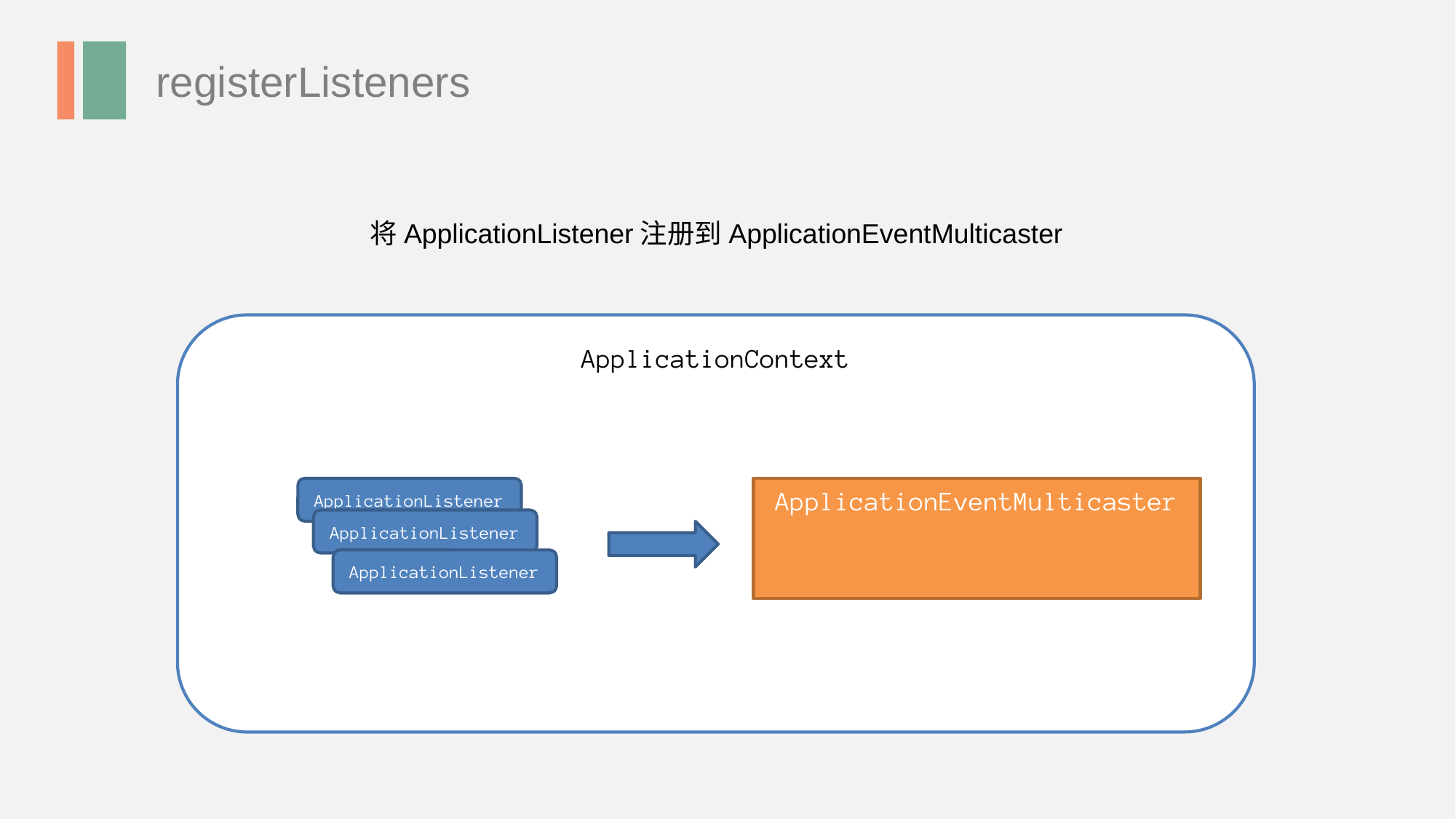

registerListeners
将ApplicationListener注册到ApplicationEventMulticaster
ApplicationContext
ApplicationListener
ApplicationEventMulticaster
ApplicationListener

ApplicationListener